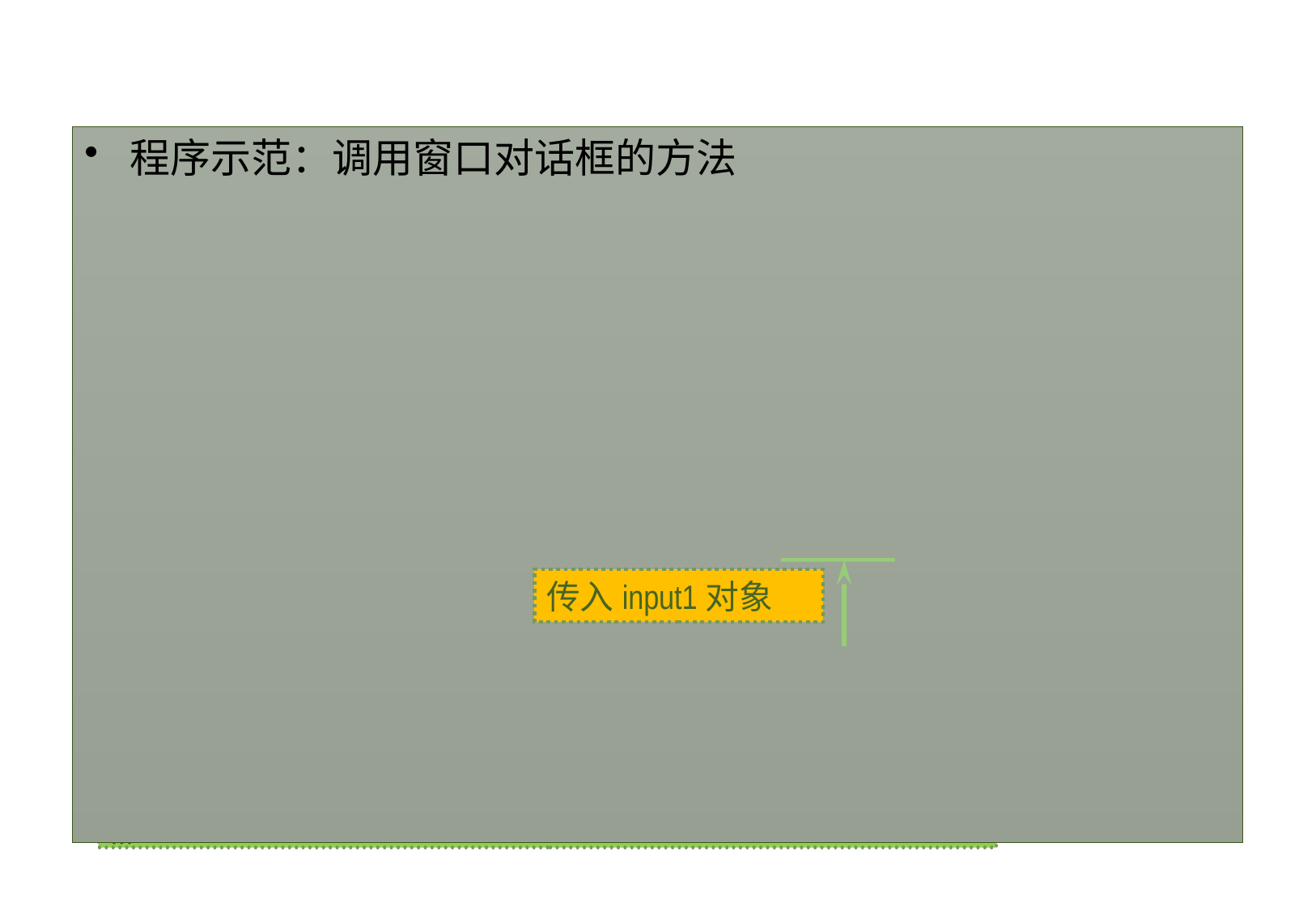

#
程序示范：调用窗口对话框的方法
...
<script language="javascript">
function showDialog(){
	var config ='dialogWidth:320px;dialogHeight:180px;';
	    config +='dialogTop:140px;dialogLeft:250px;';
	    config +='center:no;help:no;resizable:no;status:no';
	showModalDialog("test4-1a.htm",input1,config);
}
</script>
<input type="text" id="input1" value="" readonly>
<input type="button" id="selectBtn"
 onclick="showDialog()" value="选择日期">
...

传入input1对象